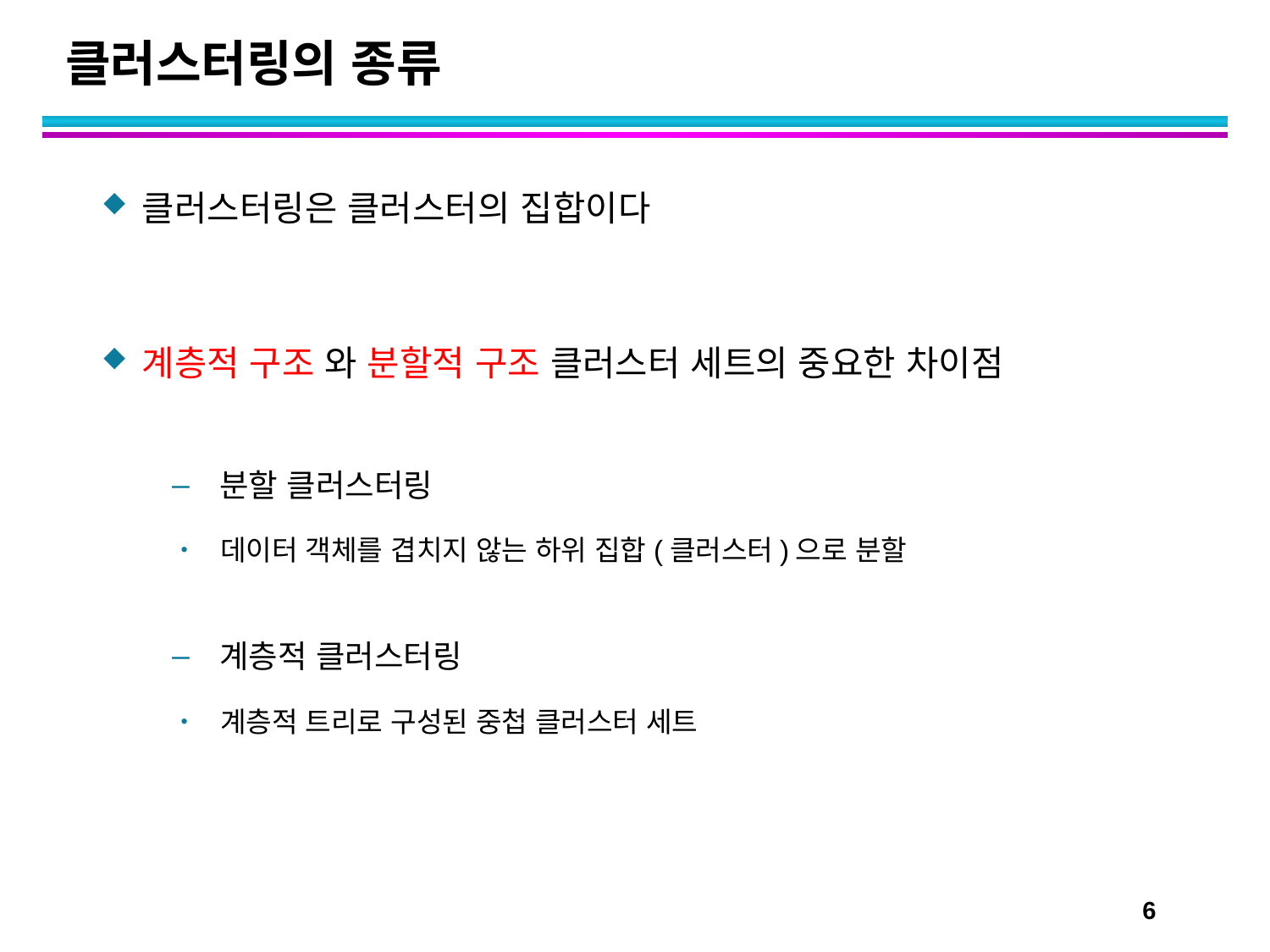

# 클러스터링의 종류
클러스터링은 클러스터의 집합이다

계층적 구조 와 분할적 구조 클러스터 세트의 중요한 차이점

분할 클러스터링
데이터 객체를 겹치지 않는 하위 집합(클러스터)으로 분할

계층적 클러스터링
계층적 트리로 구성된 중첩 클러스터 세트